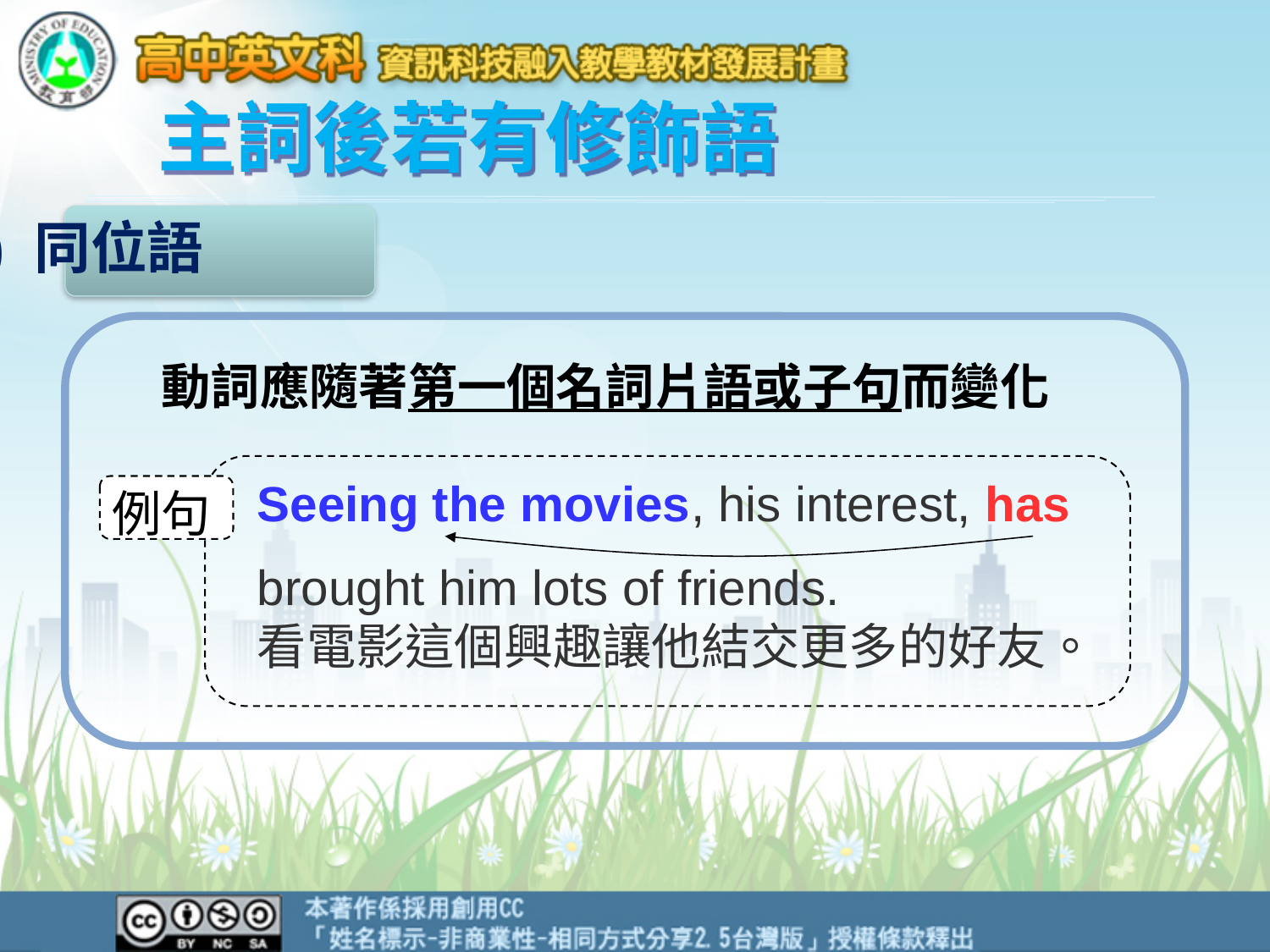

主詞後若有修飾語

(3) 同位語

  動詞應隨著第一個名詞片語或子句而變化

Seeing the movies, his interest, has
brought him lots of friends.
看電影這個興趣讓他結交更多的好友。

例句